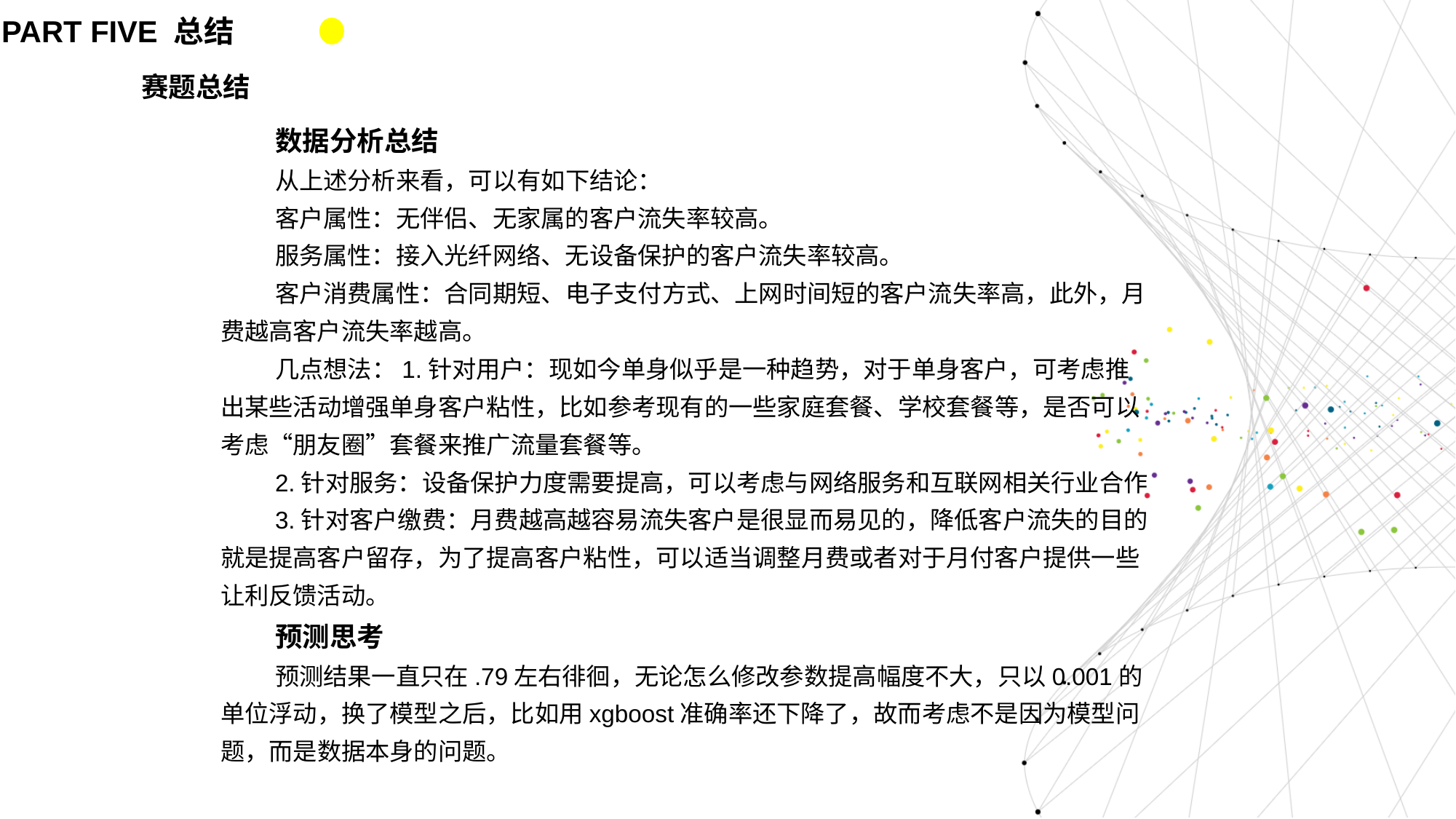

PART FIVE 总结

赛题总结
数据分析总结
从上述分析来看，可以有如下结论：
客户属性：无伴侣、无家属的客户流失率较高。
服务属性：接入光纤网络、无设备保护的客户流失率较高。
客户消费属性：合同期短、电子支付方式、上网时间短的客户流失率高，此外，月费越高客户流失率越高。
几点想法：1.针对用户：现如今单身似乎是一种趋势，对于单身客户，可考虑推出某些活动增强单身客户粘性，比如参考现有的一些家庭套餐、学校套餐等，是否可以考虑“朋友圈”套餐来推广流量套餐等。
2.针对服务：设备保护力度需要提高，可以考虑与网络服务和互联网相关行业合作
3.针对客户缴费：月费越高越容易流失客户是很显而易见的，降低客户流失的目的就是提高客户留存，为了提高客户粘性，可以适当调整月费或者对于月付客户提供一些让利反馈活动。
预测思考
预测结果一直只在.79左右徘徊，无论怎么修改参数提高幅度不大，只以0.001的单位浮动，换了模型之后，比如用xgboost准确率还下降了，故而考虑不是因为模型问题，而是数据本身的问题。